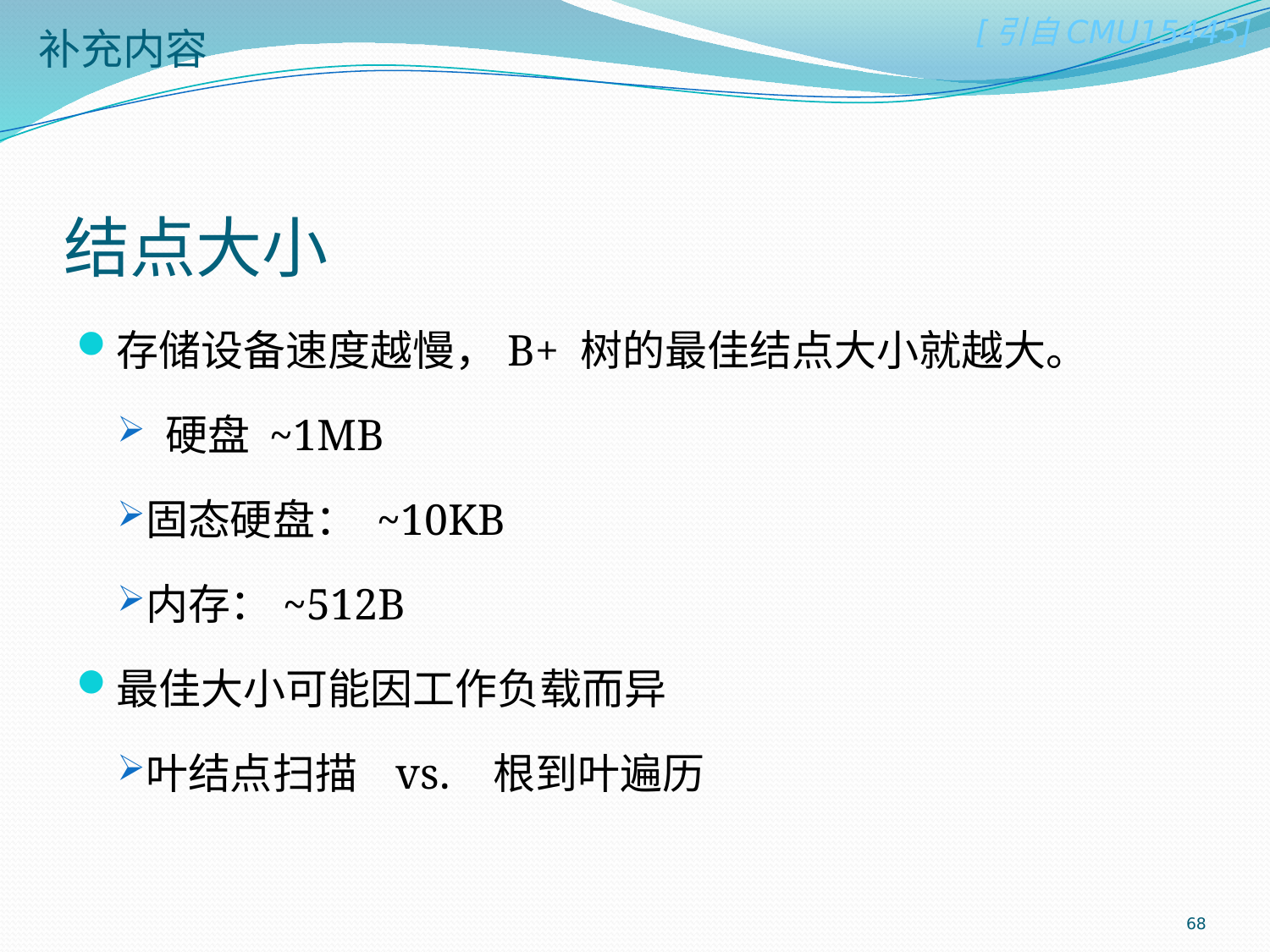

补充内容
# 结点大小
存储设备速度越慢，B+ 树的最佳结点大小就越大。
 硬盘 ~1MB
固态硬盘： ~10KB
内存：~512B
最佳大小可能因工作负载而异
叶结点扫描   vs.   根到叶遍历
68